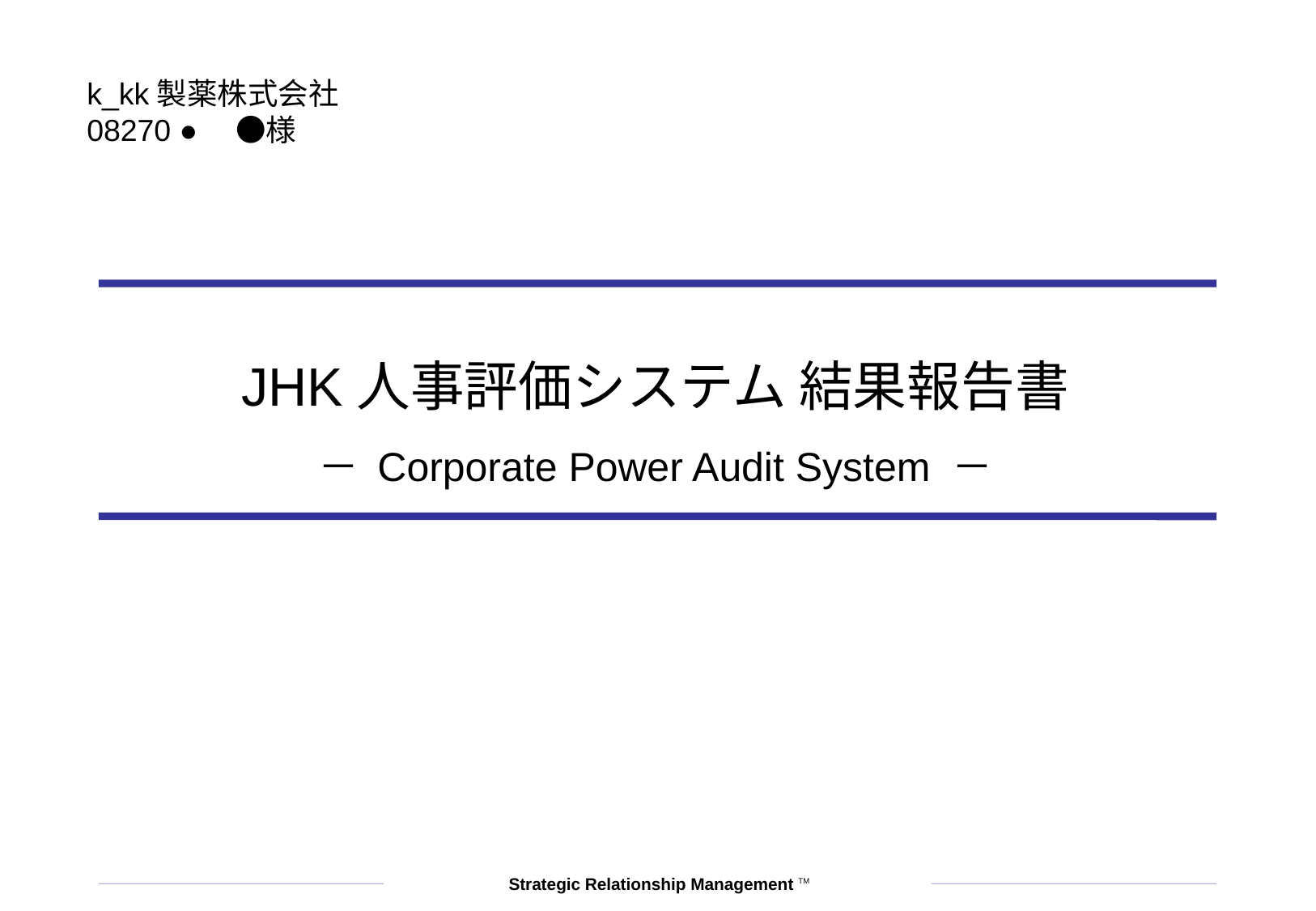

k_kk製薬株式会社
08270 ●　●様
# JHK人事評価システム 結果報告書 － Corporate Power Audit System －